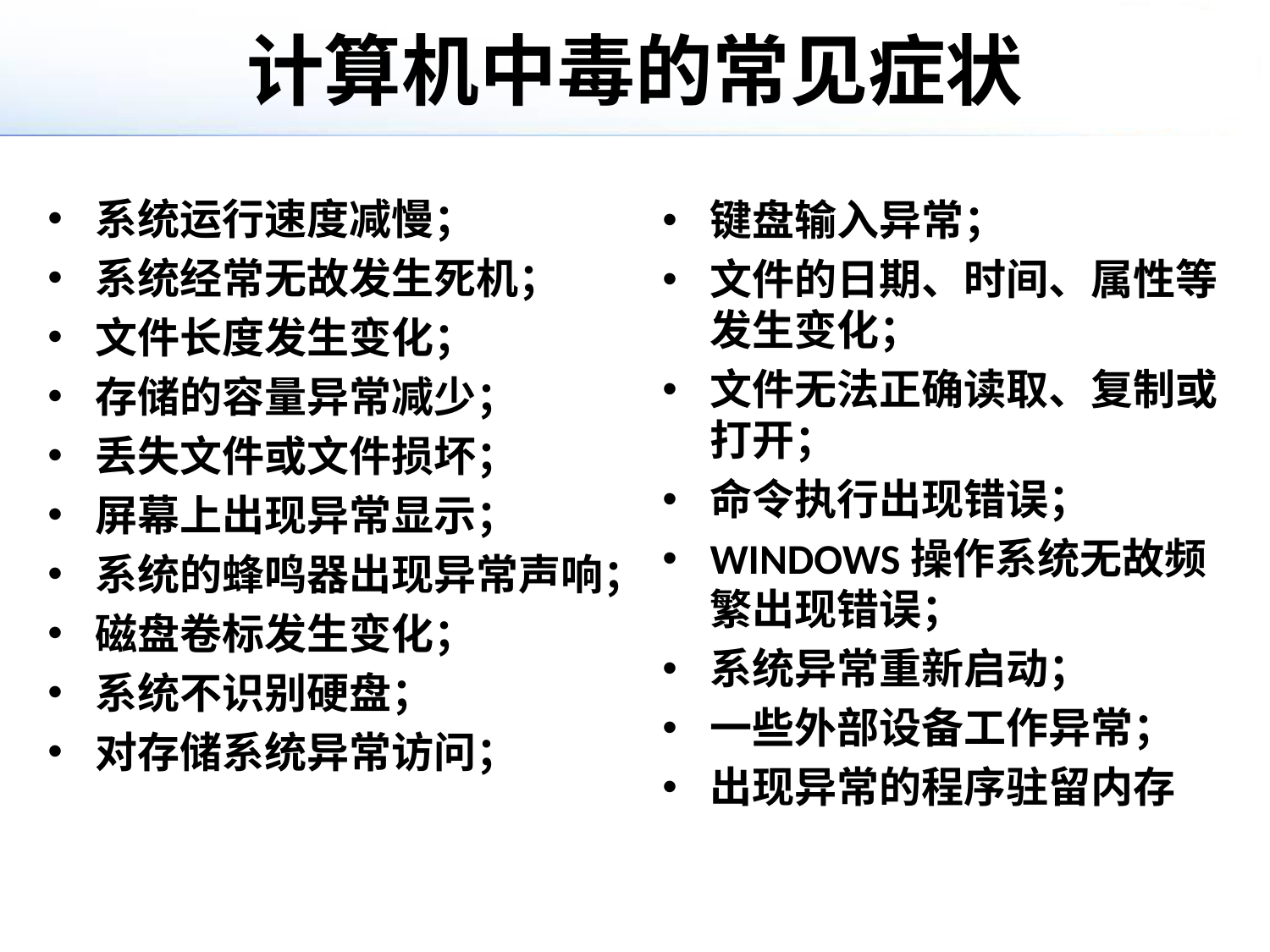

# 计算机中毒的常见症状
系统运行速度减慢；
系统经常无故发生死机；
文件长度发生变化；
存储的容量异常减少；
丢失文件或文件损坏；
屏幕上出现异常显示；
系统的蜂鸣器出现异常声响；
磁盘卷标发生变化；
系统不识别硬盘；
对存储系统异常访问；
键盘输入异常；
文件的日期、时间、属性等发生变化；
文件无法正确读取、复制或打开；
命令执行出现错误；
WINDOWS操作系统无故频繁出现错误；
系统异常重新启动；
一些外部设备工作异常；
出现异常的程序驻留内存